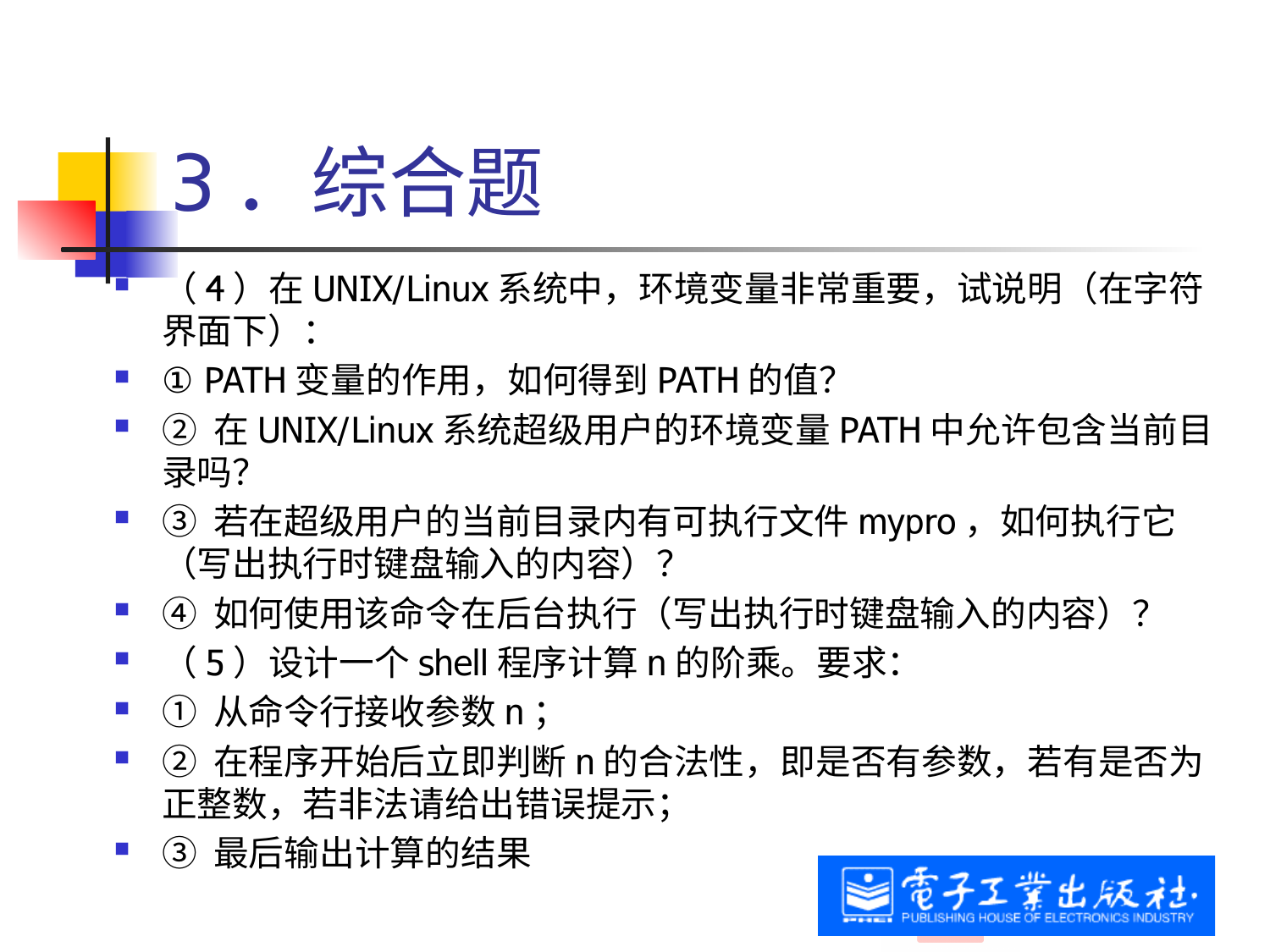

# 3．综合题
（4）在UNIX/Linux系统中，环境变量非常重要，试说明（在字符界面下）：
① PATH变量的作用，如何得到PATH的值？
② 在UNIX/Linux系统超级用户的环境变量PATH中允许包含当前目录吗？
③ 若在超级用户的当前目录内有可执行文件mypro，如何执行它（写出执行时键盘输入的内容）？
④ 如何使用该命令在后台执行（写出执行时键盘输入的内容）？
（5）设计一个shell程序计算n的阶乘。要求：
① 从命令行接收参数n；
② 在程序开始后立即判断n的合法性，即是否有参数，若有是否为正整数，若非法请给出错误提示；
③ 最后输出计算的结果